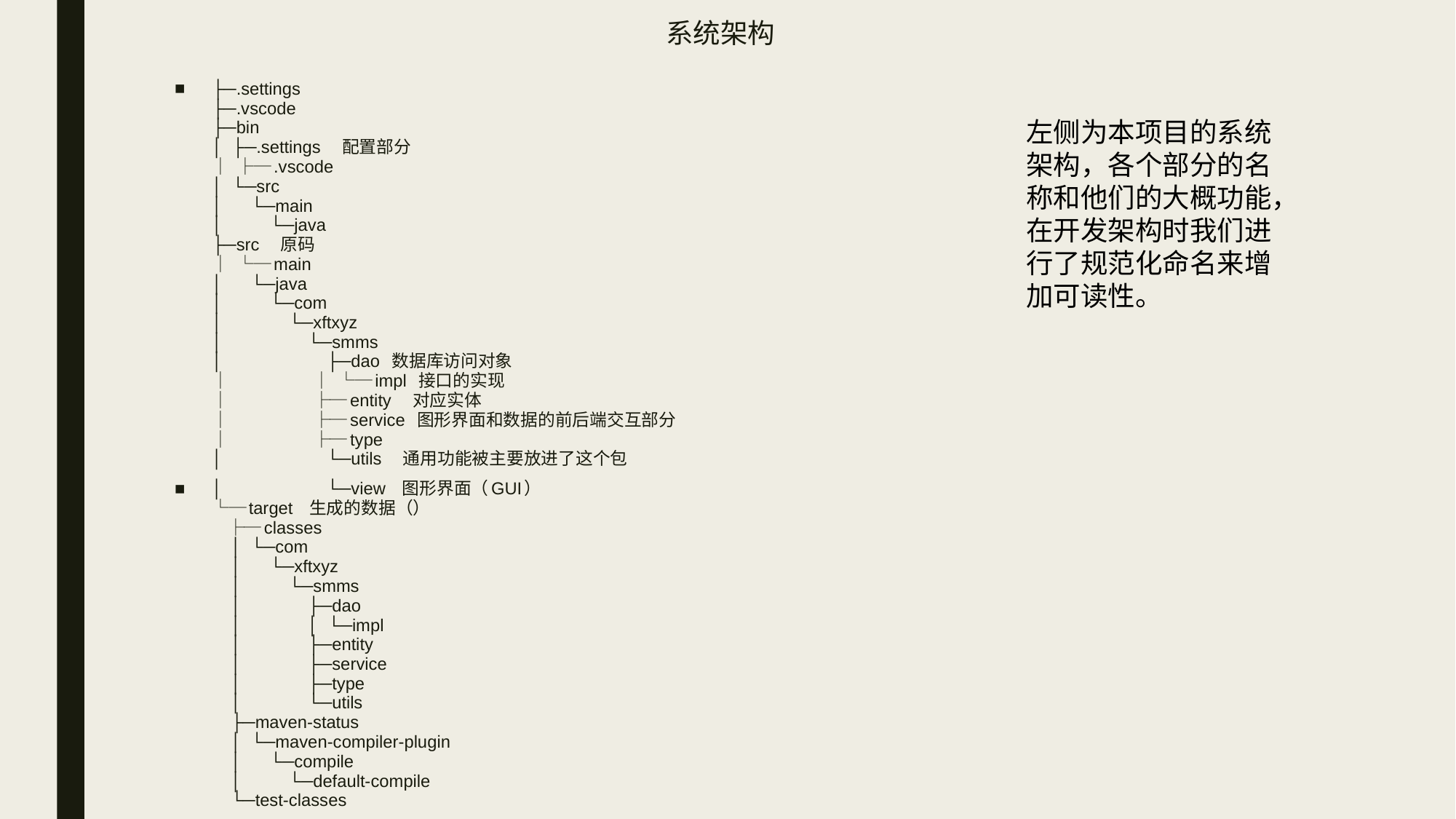

# 系统架构
├─.settings
├─.vscode
├─bin
│  ├─.settings    配置部分
│  ├─.vscode
│  └─src
│      └─main
│          └─java
├─src    原码
│  └─main
│      └─java
│          └─com
│              └─xftxyz
│                  └─smms
│                      ├─dao  数据库访问对象
│                      │  └─impl  接口的实现
│                      ├─entity    对应实体
│                      ├─service  图形界面和数据的前后端交互部分
│                      ├─type
│                      └─utils    通用功能被主要放进了这个包
│                      └─view   图形界面（GUI）
└─target   生成的数据（）
    ├─classes
    │  └─com
    │      └─xftxyz
    │          └─smms
    │              ├─dao
    │              │  └─impl
    │              ├─entity
    │              ├─service
    │              ├─type
    │              └─utils
    ├─maven-status
    │  └─maven-compiler-plugin
    │      └─compile
    │          └─default-compile
    └─test-classes
左侧为本项目的系统架构，各个部分的名称和他们的大概功能，在开发架构时我们进行了规范化命名来增加可读性。